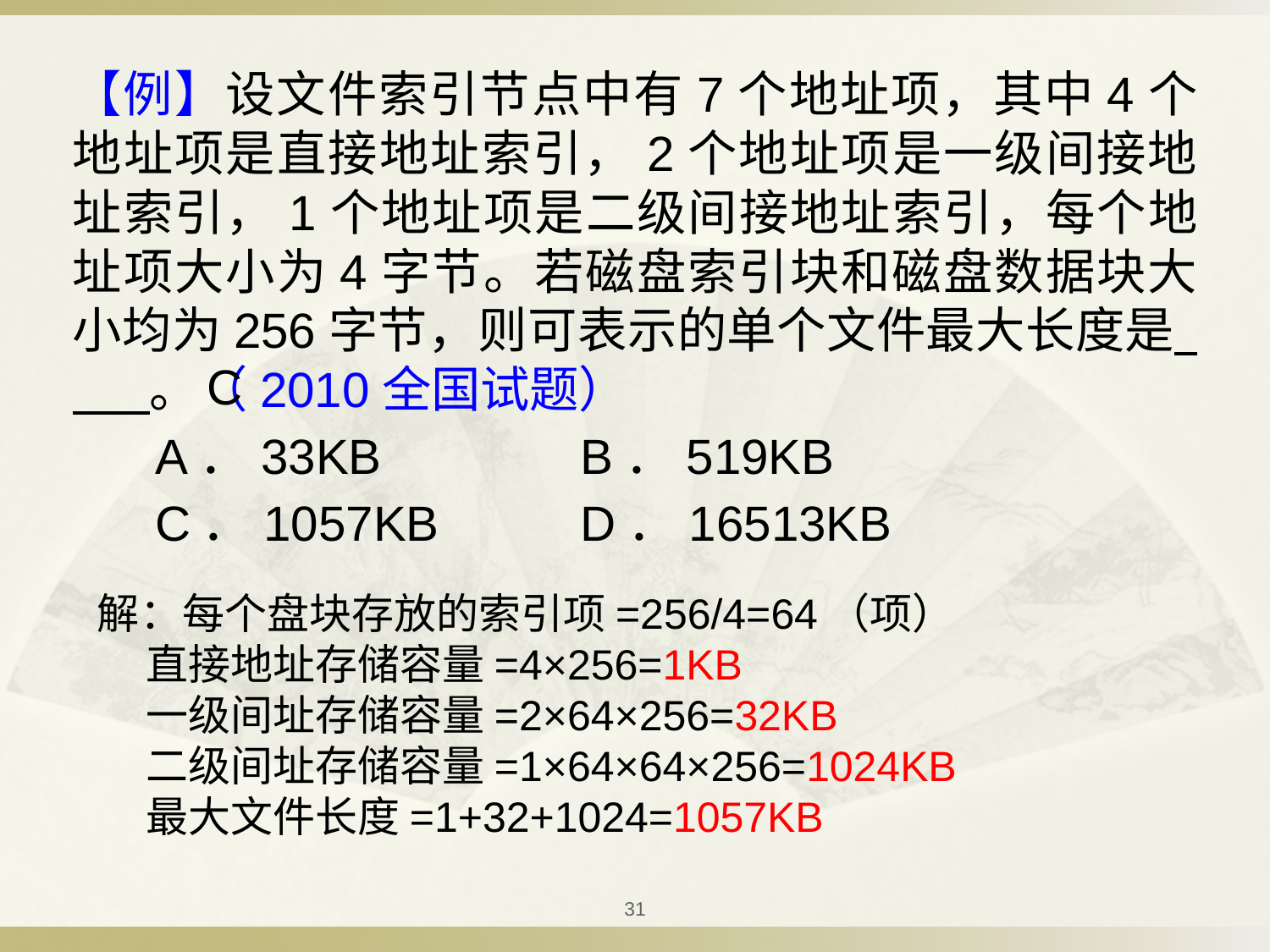

【例】设文件索引节点中有7个地址项，其中4个地址项是直接地址索引，2个地址项是一级间接地址索引，1个地址项是二级间接地址索引，每个地址项大小为4字节。若磁盘索引块和磁盘数据块大小均为256字节，则可表示的单个文件最大长度是          。（2010全国试题）
      A．33KB 		B．519KB
      C．1057KB  	D．16513KB
C
解：每个盘块存放的索引项=256/4=64（项）
    直接地址存储容量=4×256=1KB
    一级间址存储容量=2×64×256=32KB
    二级间址存储容量=1×64×64×256=1024KB
    最大文件长度=1+32+1024=1057KB
31